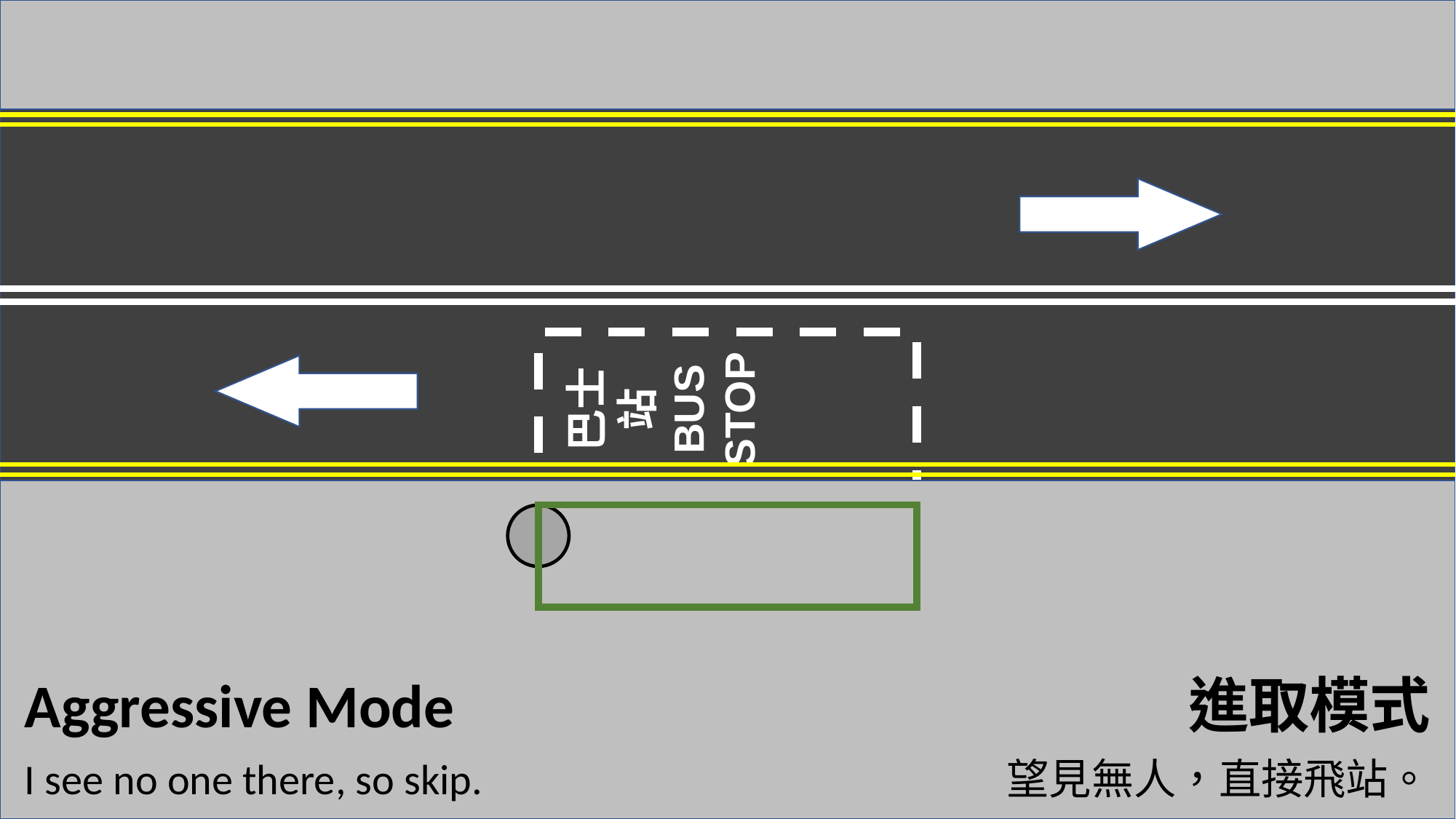

巴士
站
BUS
STOP
Bus

Aggressive Mode
進取模式
I see no one there, so skip.
望見無人，直接飛站。